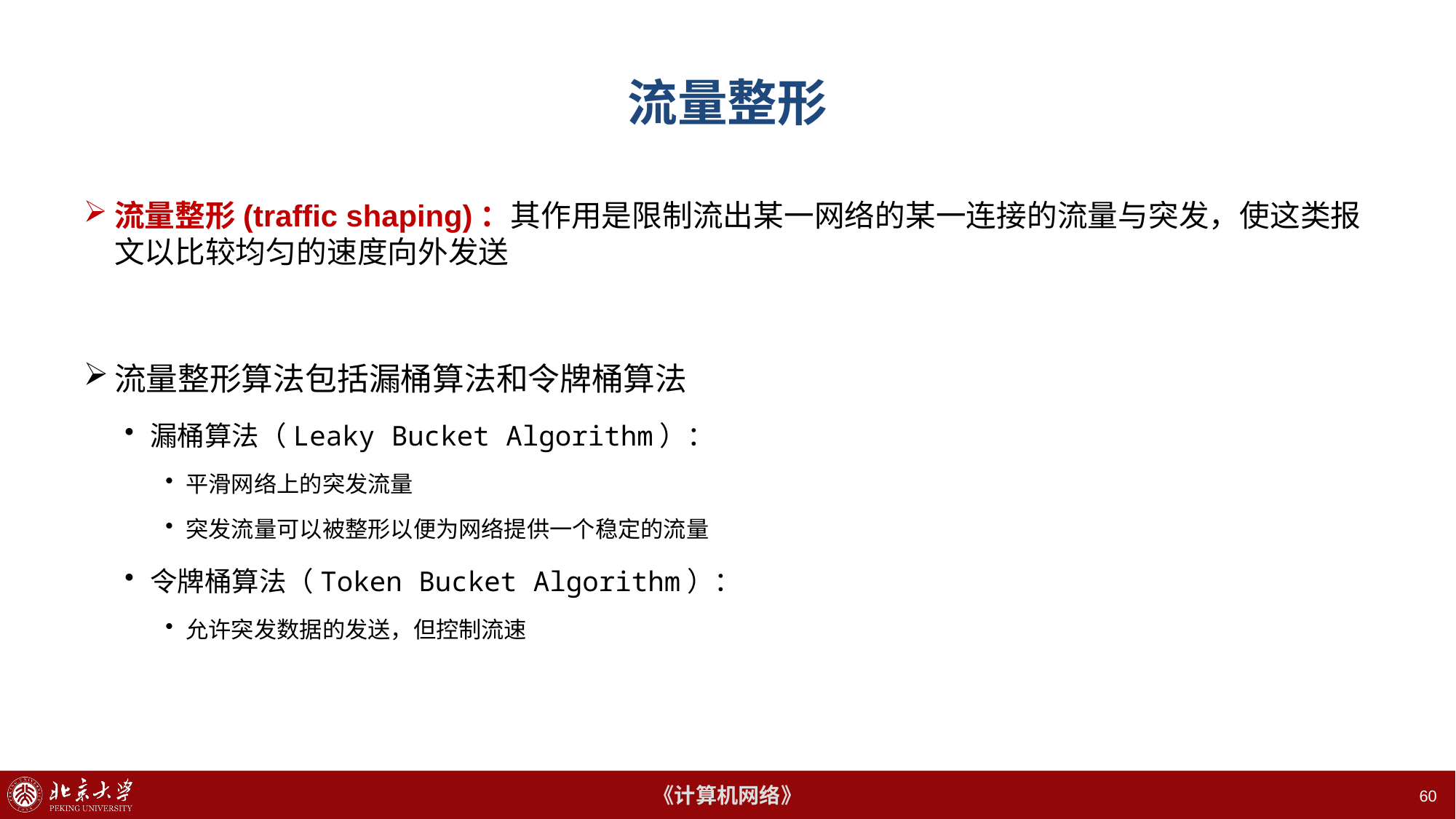

# 流量整形
流量整形(traffic shaping)：其作用是限制流出某一网络的某一连接的流量与突发，使这类报文以比较均匀的速度向外发送

流量整形算法包括漏桶算法和令牌桶算法
漏桶算法（Leaky Bucket Algorithm）：
平滑网络上的突发流量
突发流量可以被整形以便为网络提供一个稳定的流量
令牌桶算法（Token Bucket Algorithm）：
允许突发数据的发送，但控制流速

60